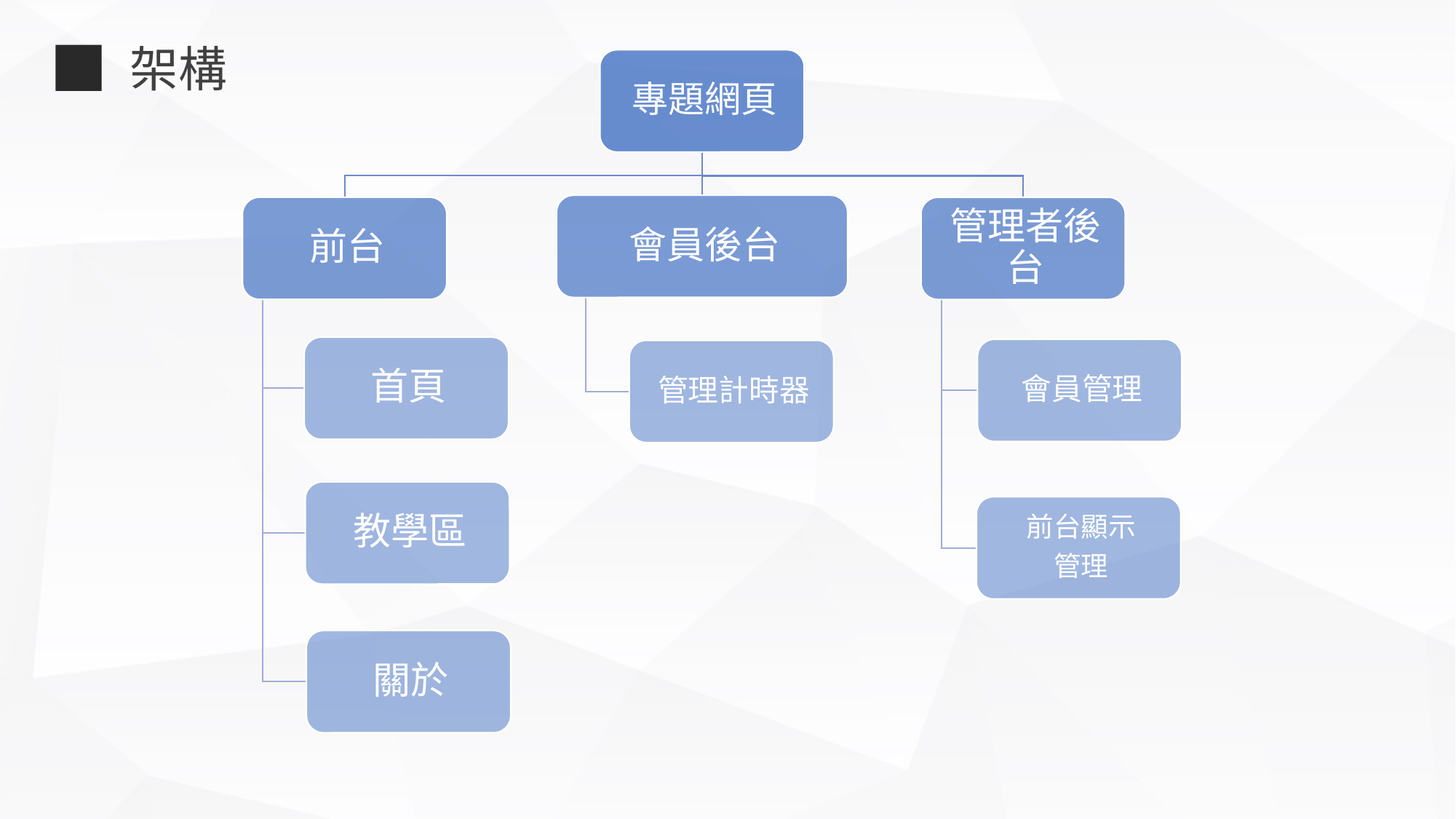

架構

專題網頁
前台
首頁
教學區
關於
會員後台
管理計時器
管理者後台
會員管理
前台顯示
管理